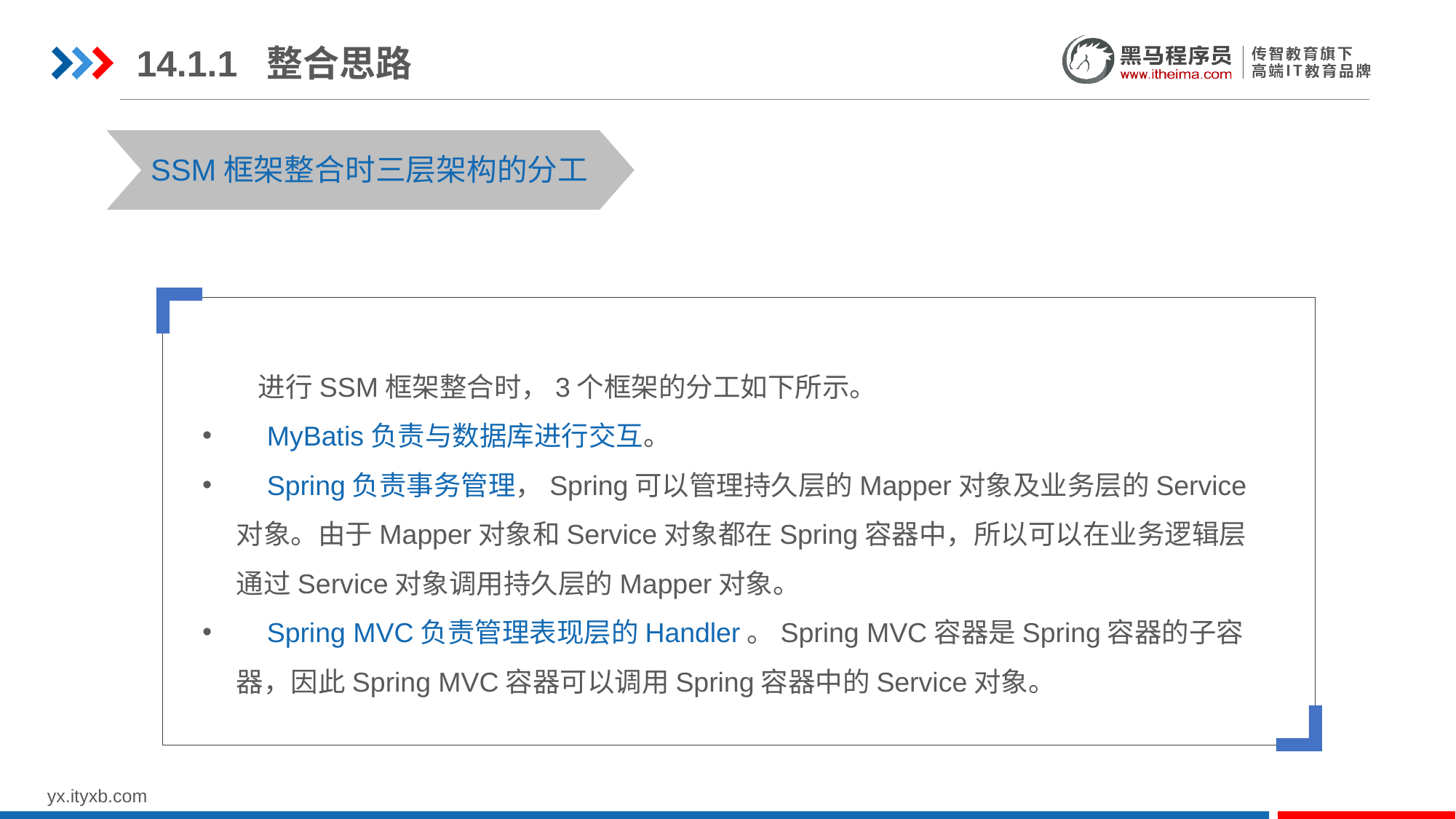

14.1.1  整合思路

SSM框架整合时三层架构的分工

        进行SSM框架整合时，3个框架的分工如下所示。
    MyBatis负责与数据库进行交互。
    Spring负责事务管理，Spring可以管理持久层的Mapper对象及业务层的Service对象。由于Mapper对象和Service对象都在Spring容器中，所以可以在业务逻辑层通过Service对象调用持久层的Mapper对象。
    Spring MVC负责管理表现层的Handler。Spring MVC容器是Spring容器的子容器，因此Spring MVC容器可以调用Spring容器中的Service对象。